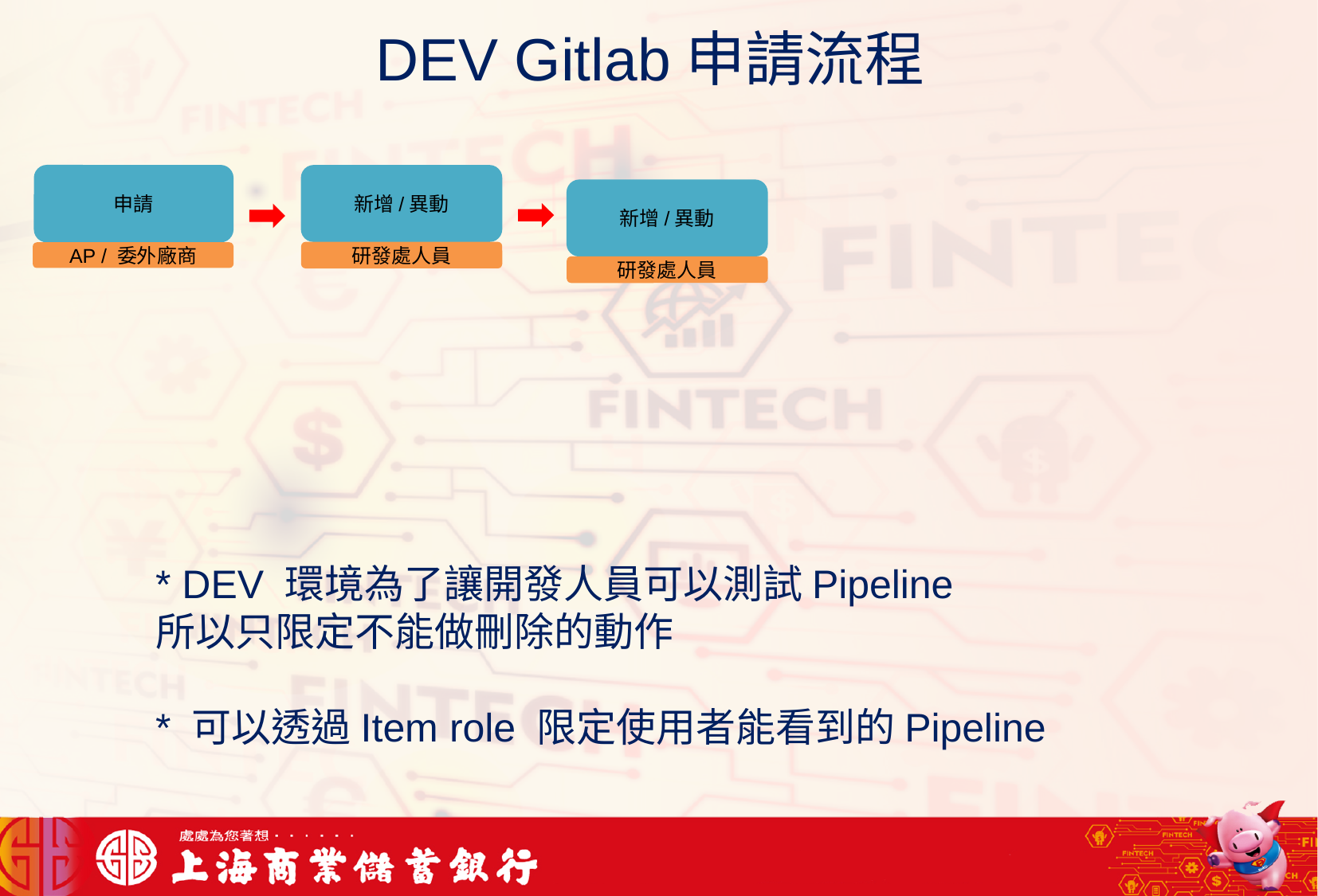

# DEV Gitlab申請流程
申請
新增/異動
新增/異動

研發處人員
AP / 委外廠商
研發處人員
* DEV 環境為了讓開發人員可以測試Pipeline
所以只限定不能做刪除的動作
* 可以透過Item role 限定使用者能看到的Pipeline